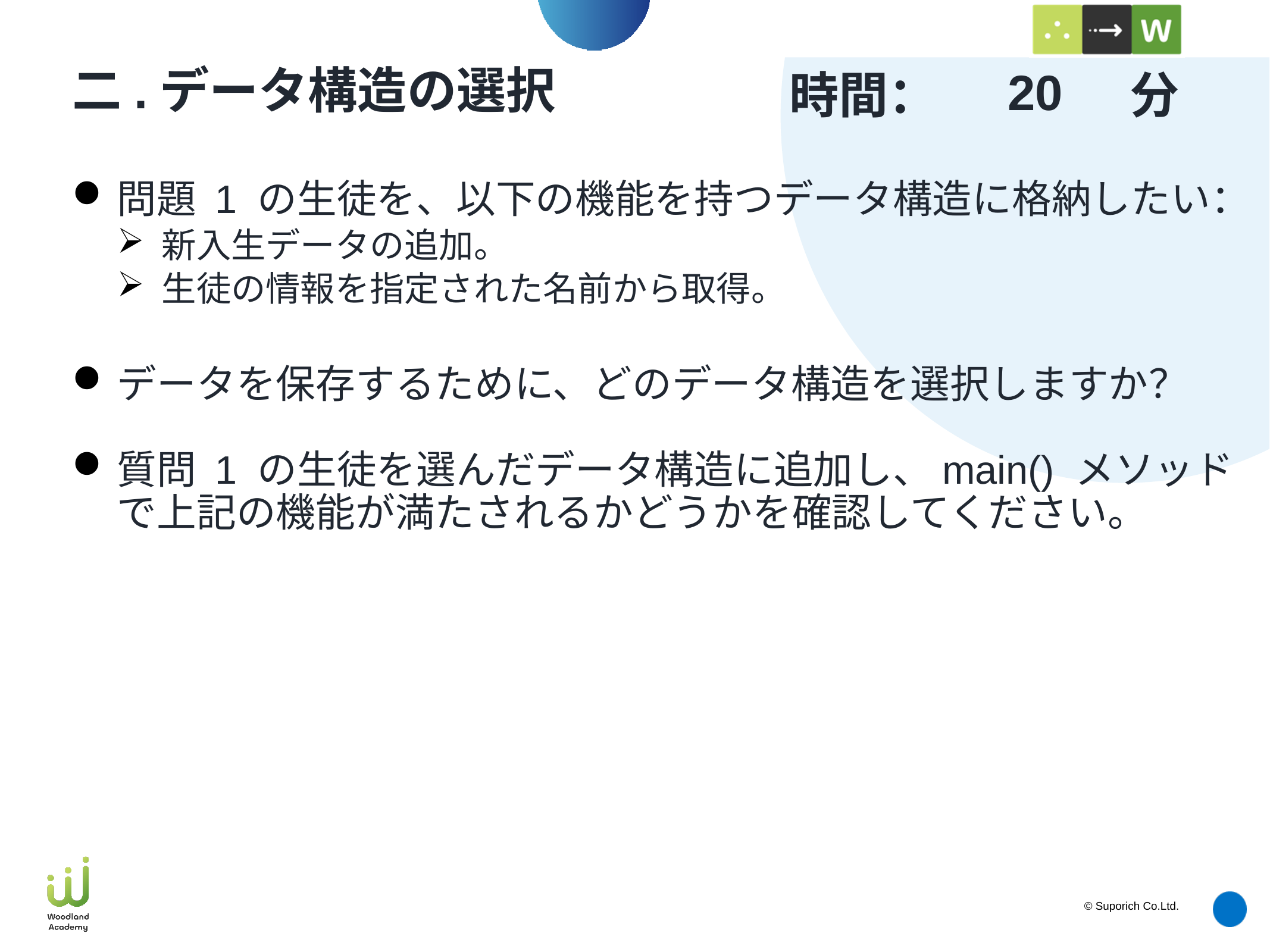

20
# 二.データ構造の選択
問題 1 の生徒を、以下の機能を持つデータ構造に格納したい：
新入生データの追加。
生徒の情報を指定された名前から取得。

データを保存するために、どのデータ構造を選択しますか？

質問 1 の生徒を選んだデータ構造に追加し、main() メソッドで上記の機能が満たされるかどうかを確認してください。